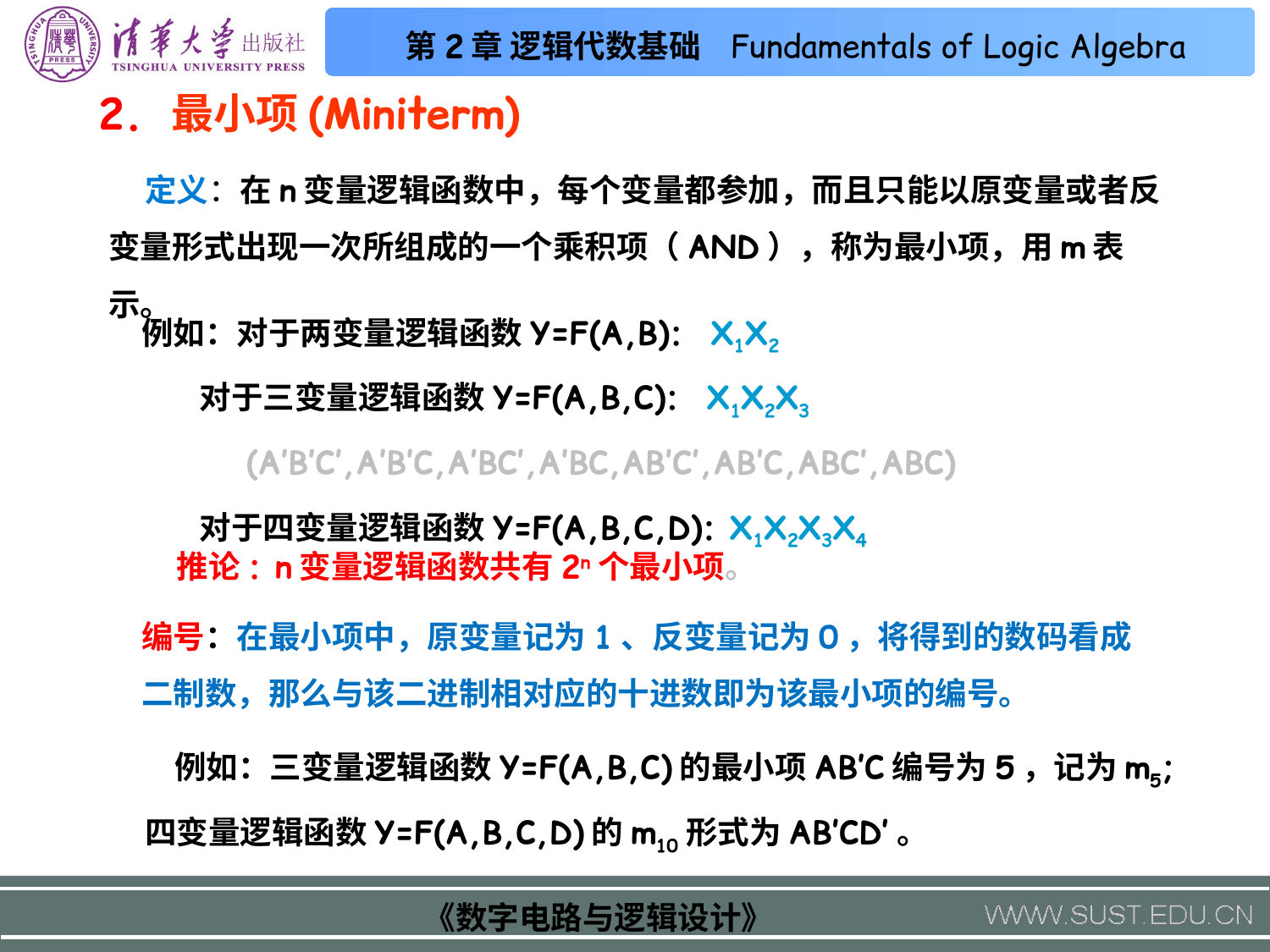

2. 最小项(Miniterm)
    定义：在n变量逻辑函数中，每个变量都参加，而且只能以原变量或者反变量形式出现一次所组成的一个乘积项（AND），称为最小项，用m表示。
例如：对于两变量逻辑函数Y=F(A,B):  X1X2
       对于三变量逻辑函数Y=F(A,B,C):  X1X2X3
             (A’B’C’,A’B’C,A’BC’,A’BC,AB’C’,AB’C,ABC’,ABC)
       对于四变量逻辑函数Y=F(A,B,C,D): X1X2X3X4
推论: n变量逻辑函数共有2n个最小项。
编号：在最小项中，原变量记为1、反变量记为0，将得到的数码看成二制数，那么与该二进制相对应的十进数即为该最小项的编号。
      例如：三变量逻辑函数Y=F(A,B,C)的最小项AB’C编号为5，记为m5;  四变量逻辑函数Y=F(A,B,C,D)的m10形式为AB’CD’。